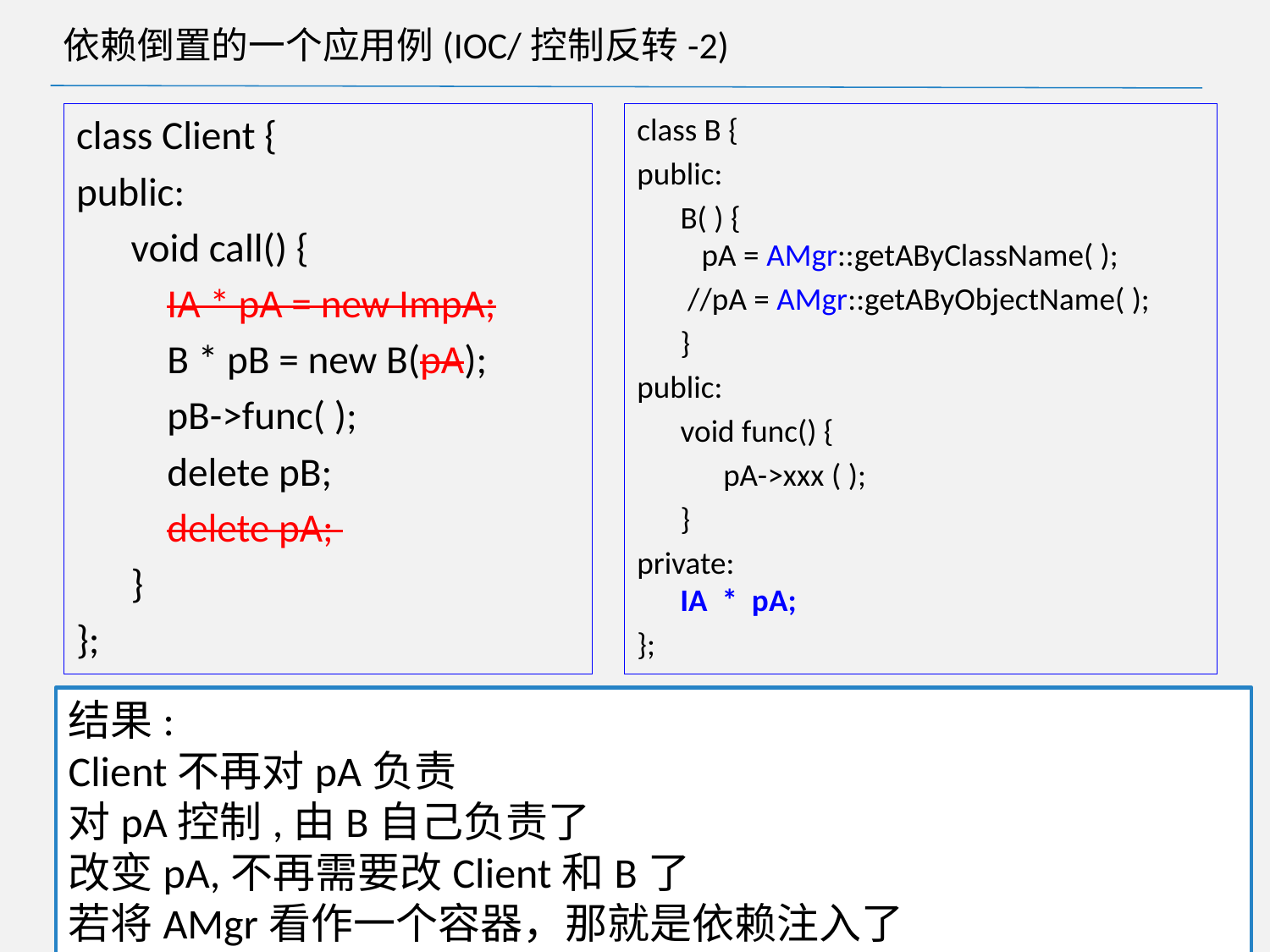

# 依赖倒置的一个应用例(IOC/控制反转-2)
class Client {
public:
      void call() {
          IA * pA = new ImpA;
          B * pB = new B(pA);
          pB->func( );
          delete pB;
          delete pA;
      }
};
class B {
public:
      B( ) {
         pA = AMgr::getAByClassName( );
       //pA = AMgr::getAByObjectName( );
      }
public:
      void func() {
            pA->xxx ( );
      }
private:
      IA  *  pA;
};
结果:
Client不再对pA负责
对pA控制,由B自己负责了
改变pA,不再需要改Client和B了
若将AMgr看作一个容器，那就是依赖注入了